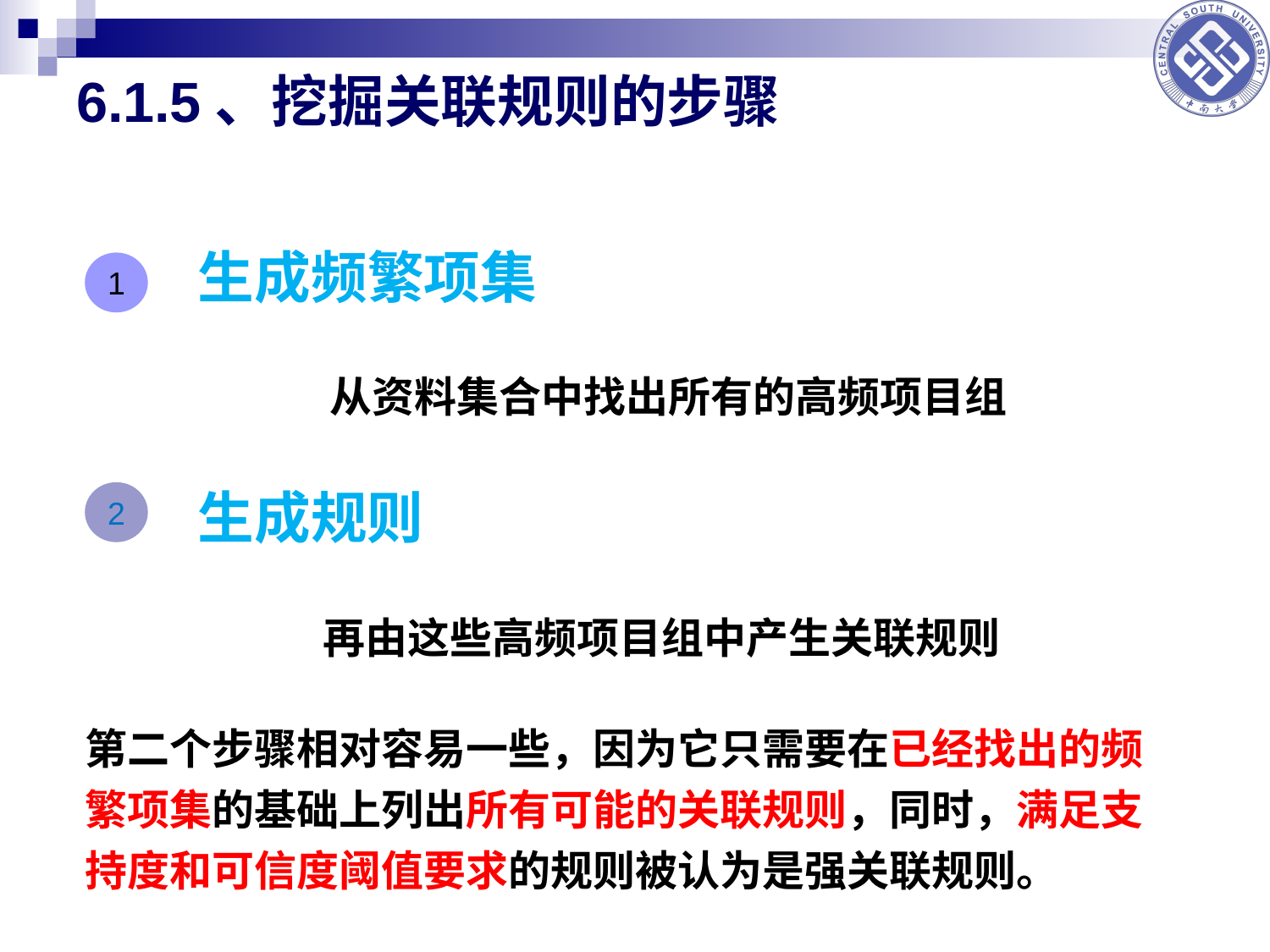

6.1.5、挖掘关联规则的步骤
生成频繁项集
1
从资料集合中找出所有的高频项目组
生成规则
再由这些高频项目组中产生关联规则
2
第二个步骤相对容易一些，因为它只需要在已经找出的频繁项集的基础上列出所有可能的关联规则，同时，满足支持度和可信度阈值要求的规则被认为是强关联规则。